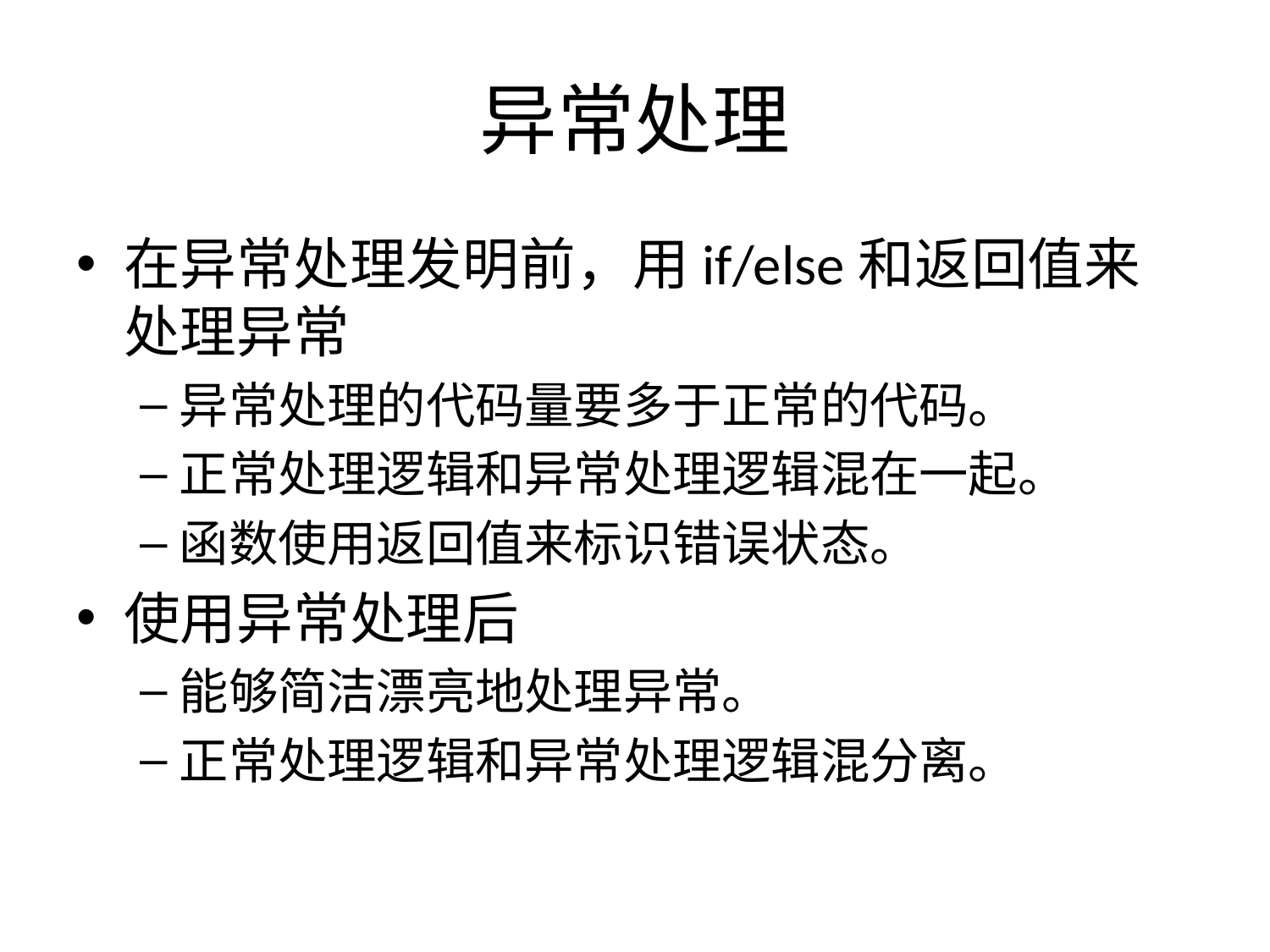

# 异常处理
在异常处理发明前，用if/else和返回值来处理异常
异常处理的代码量要多于正常的代码。
正常处理逻辑和异常处理逻辑混在一起。
函数使用返回值来标识错误状态。
使用异常处理后
能够简洁漂亮地处理异常。
正常处理逻辑和异常处理逻辑混分离。